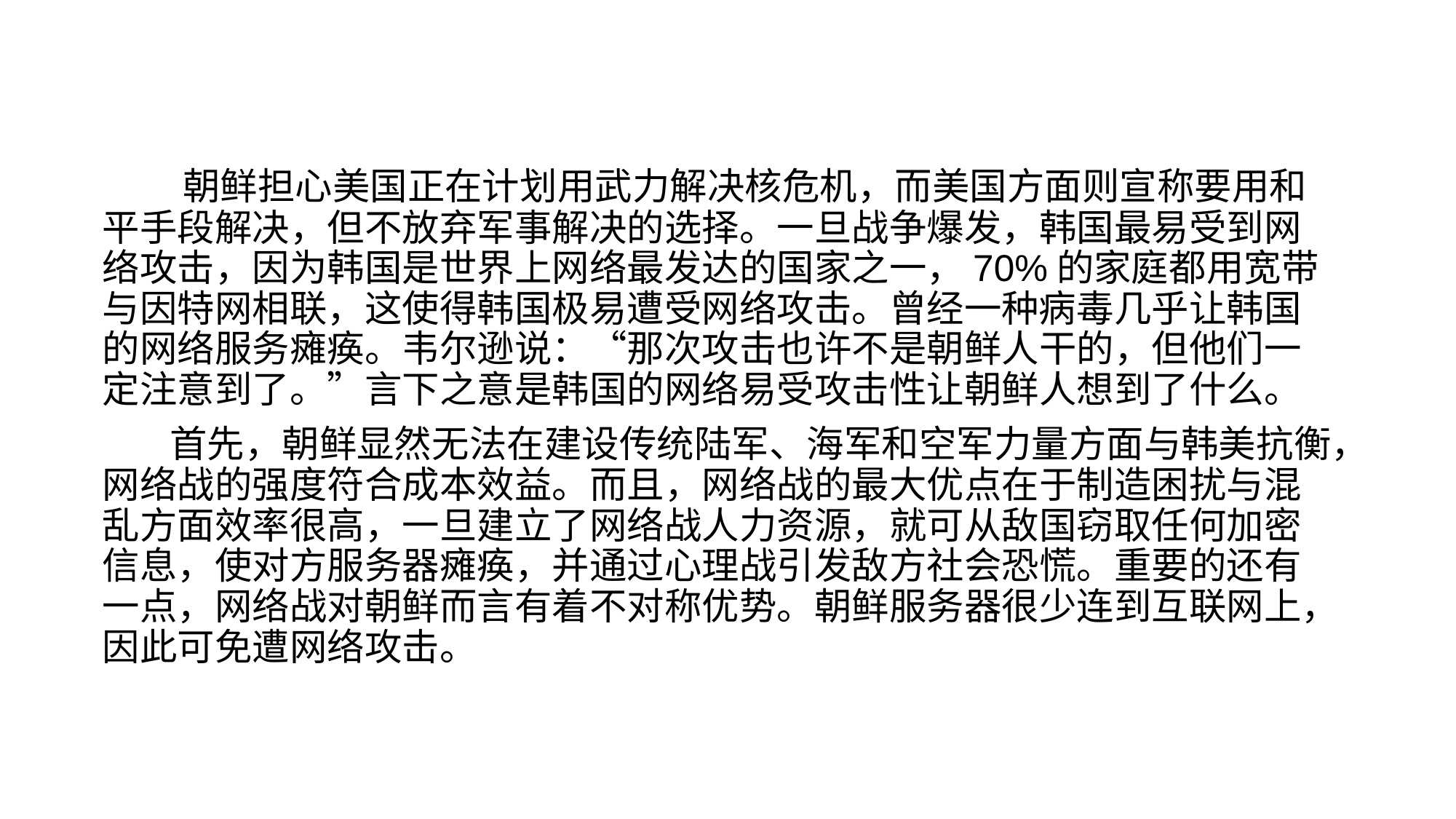

#
　　朝鲜担心美国正在计划用武力解决核危机，而美国方面则宣称要用和平手段解决，但不放弃军事解决的选择。一旦战争爆发，韩国最易受到网络攻击，因为韩国是世界上网络最发达的国家之一，70%的家庭都用宽带与因特网相联，这使得韩国极易遭受网络攻击。曾经一种病毒几乎让韩国的网络服务瘫痪。韦尔逊说：“那次攻击也许不是朝鲜人干的，但他们一定注意到了。”言下之意是韩国的网络易受攻击性让朝鲜人想到了什么。
       首先，朝鲜显然无法在建设传统陆军、海军和空军力量方面与韩美抗衡，网络战的强度符合成本效益。而且，网络战的最大优点在于制造困扰与混乱方面效率很高，一旦建立了网络战人力资源，就可从敌国窃取任何加密信息，使对方服务器瘫痪，并通过心理战引发敌方社会恐慌。重要的还有一点，网络战对朝鲜而言有着不对称优势。朝鲜服务器很少连到互联网上，因此可免遭网络攻击。